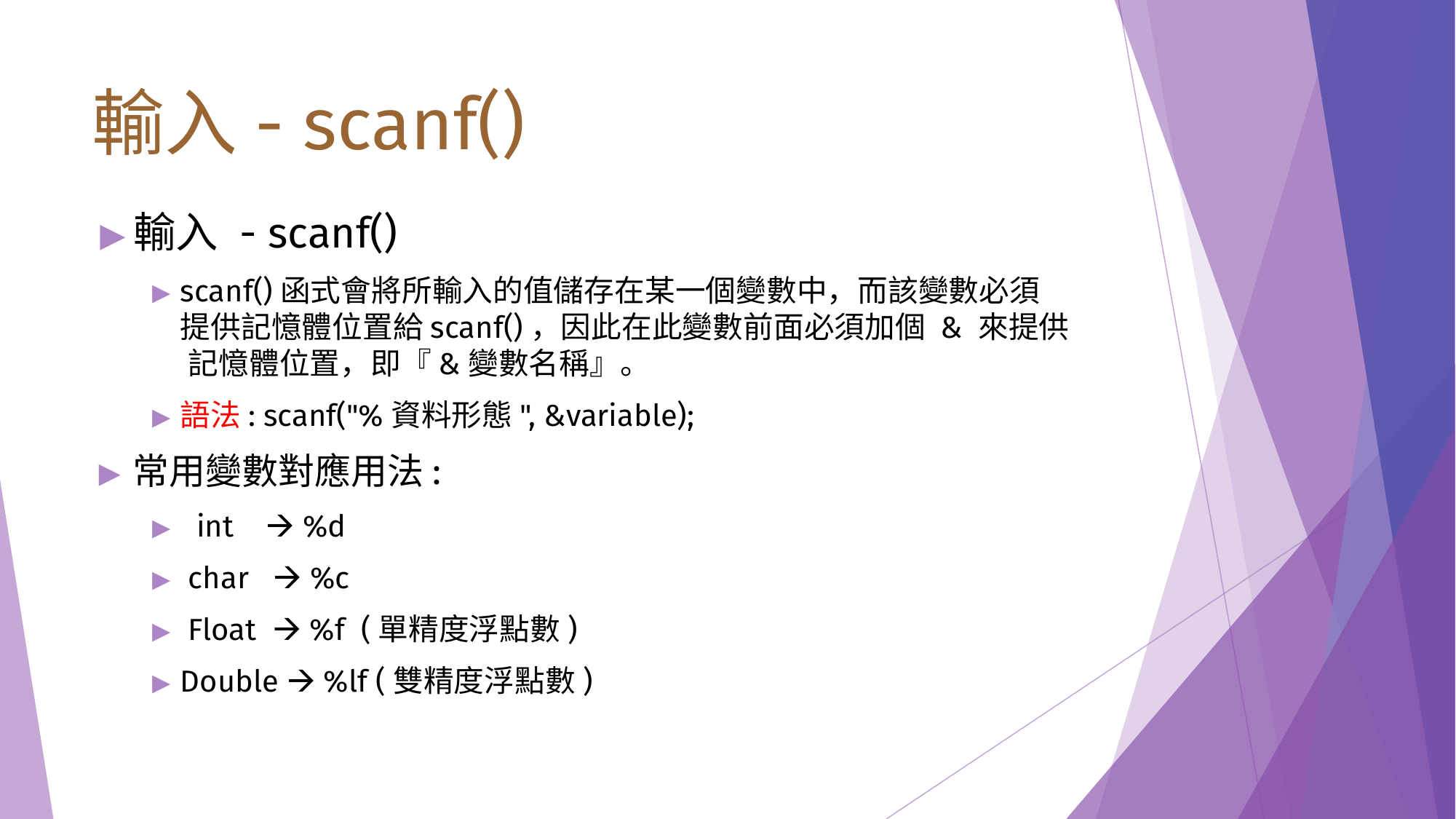

# 輸入- scanf()
輸入 - scanf()
scanf()函式會將所輸入的值儲存在某一個變數中，而該變數必須    提供記憶體位置給scanf()，因此在此變數前面必須加個 & 來提供    記憶體位置，即『&變數名稱』。
語法: scanf("%資料形態", &variable);
常用變數對應用法:
  int    🡪 %d
 char   🡪 %c
 Float  🡪 %f  (單精度浮點數)
Double 🡪 %lf (雙精度浮點數)